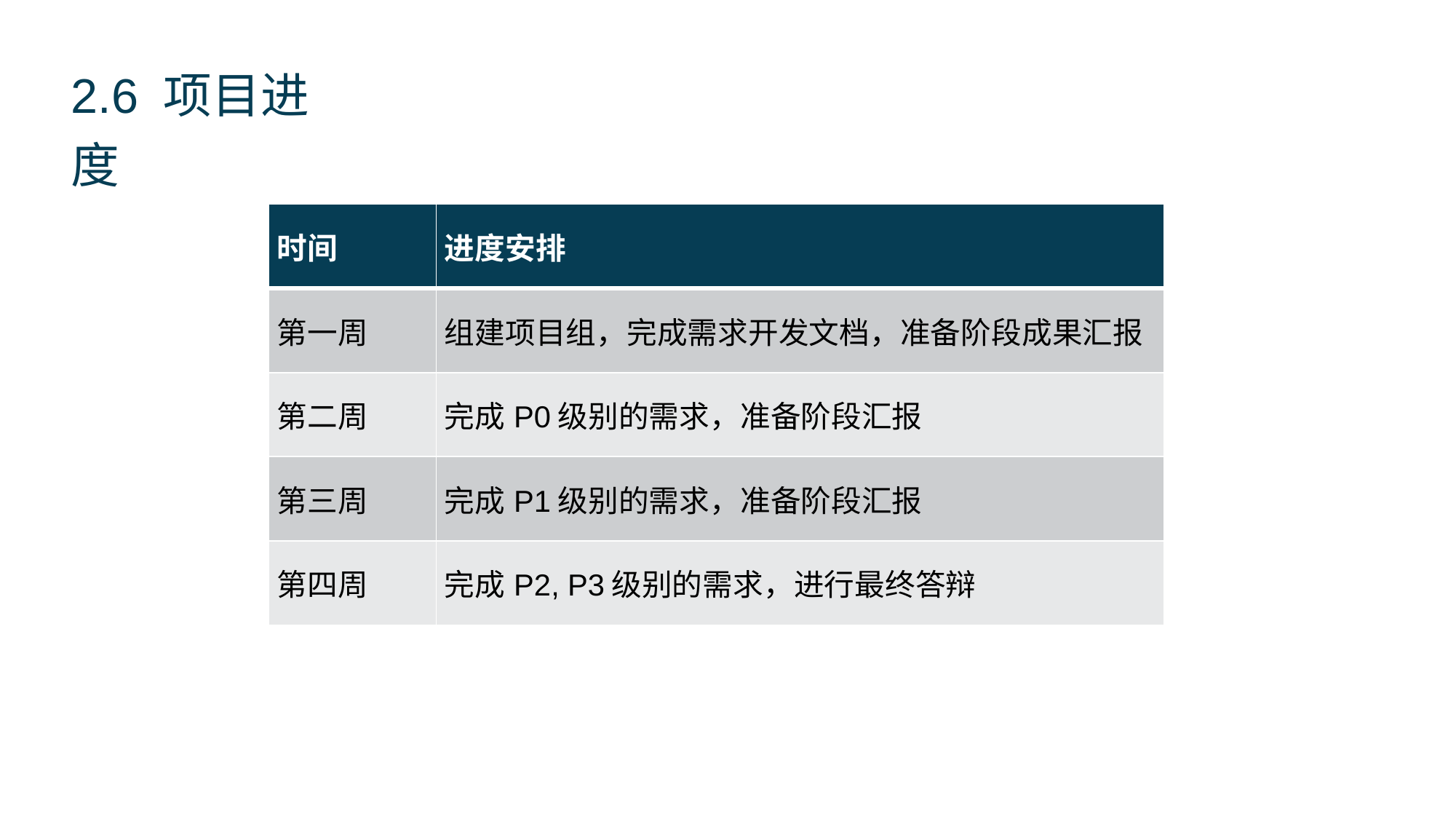

2.6 项目进度

| 时间 | 进度安排 |
| --- | --- |
| 第一周 | 组建项目组，完成需求开发文档，准备阶段成果汇报 |
| 第二周 | 完成P0级别的需求，准备阶段汇报 |
| 第三周 | 完成P1级别的需求，准备阶段汇报 |
| 第四周 | 完成P2, P3级别的需求，进行最终答辩 |